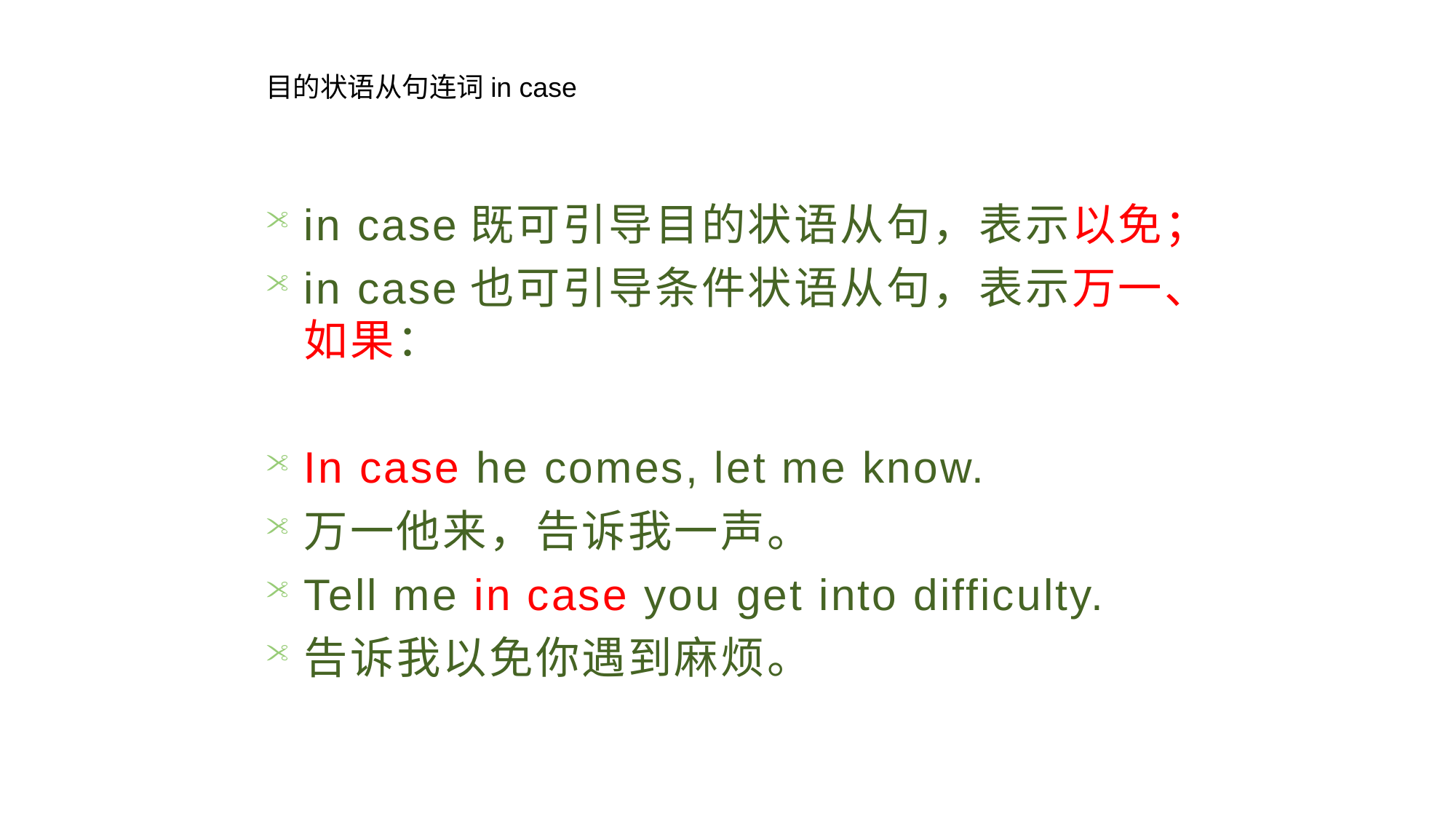

目的状语从句连词in case
in case既可引导目的状语从句，表示以免；
in case也可引导条件状语从句，表示万一、如果：

In case he comes, let me know.
万一他来，告诉我一声。
Tell me in case you get into difficulty.
告诉我以免你遇到麻烦。